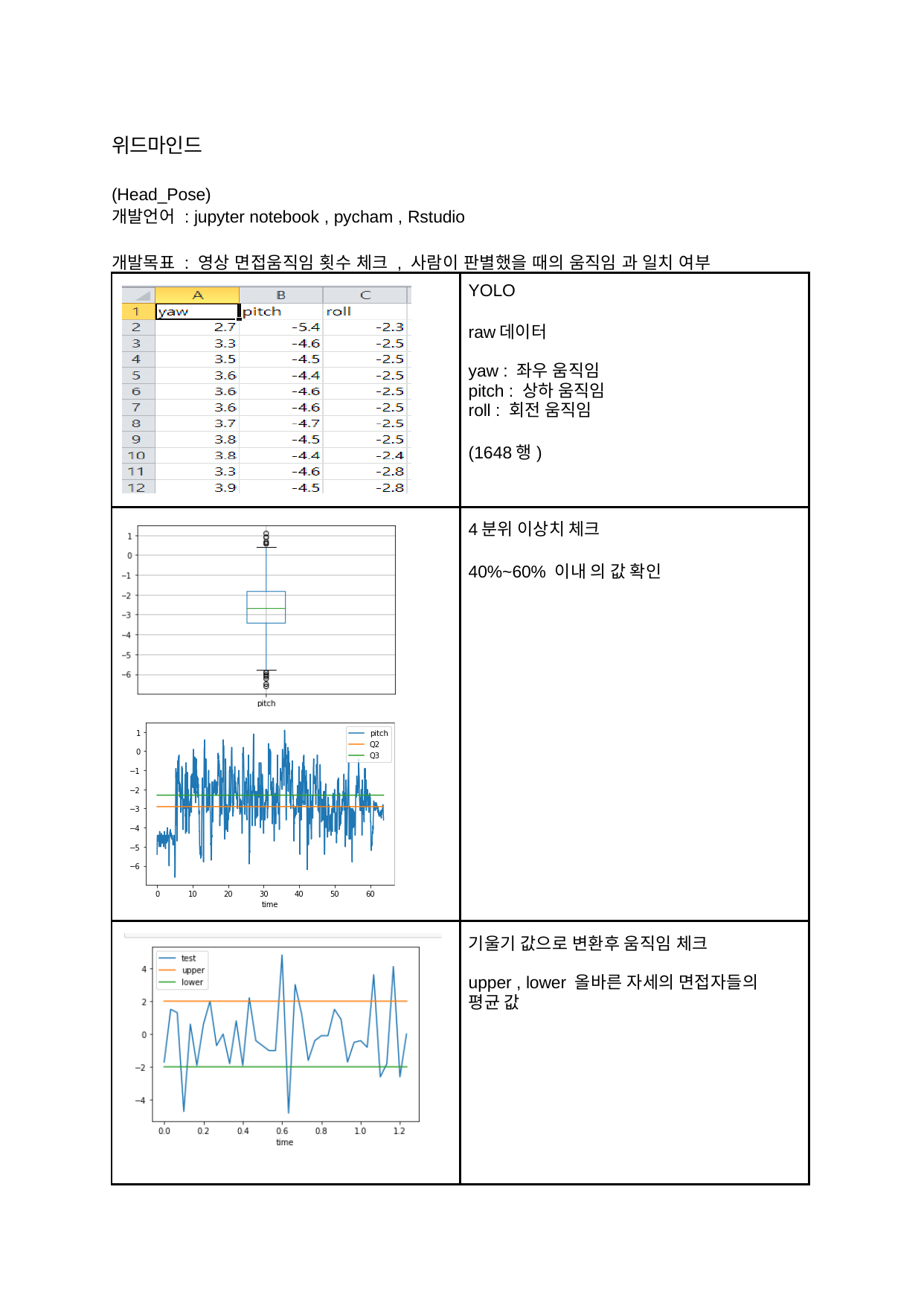

위드마인드

(Head_Pose)
개발언어 : jupyter notebook , pycham , Rstudio

개발목표 : 영상 면접움직임 횟수 체크 , 사람이 판별했을 때의 움직임 과 일치 여부
|  | YOLO raw데이터 yaw : 좌우 움직임 pitch : 상하 움직임 roll : 회전 움직임 (1648행) |
| --- | --- |
|  | 4분위 이상치 체크 40%~60% 이내 의 값 확인 |
|  | 기울기 값으로 변환후 움직임 체크 upper , lower 올바른 자세의 면접자들의 평균 값 |